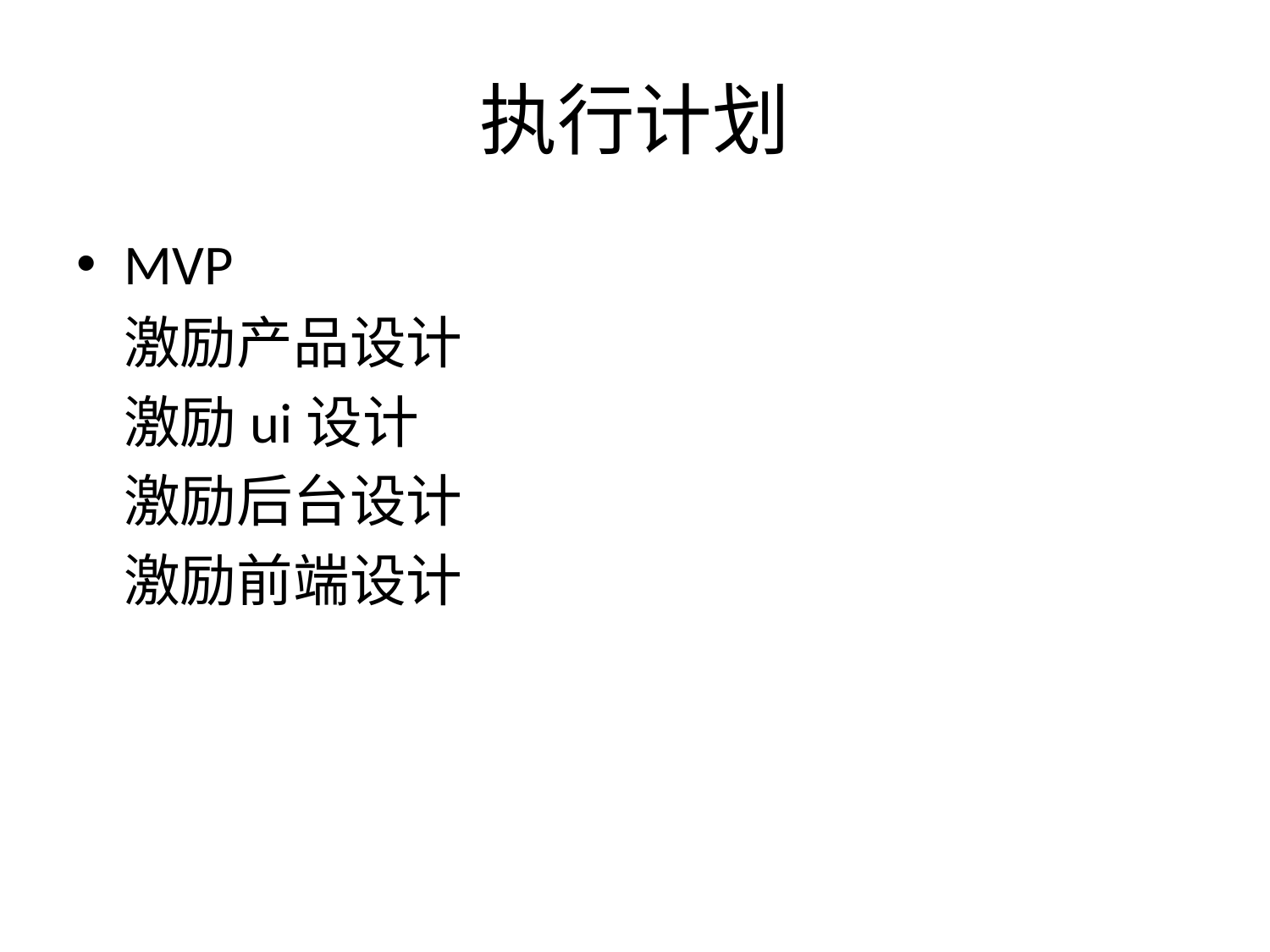

# 执行计划
MVP
	激励产品设计
	激励ui设计
	激励后台设计
	激励前端设计